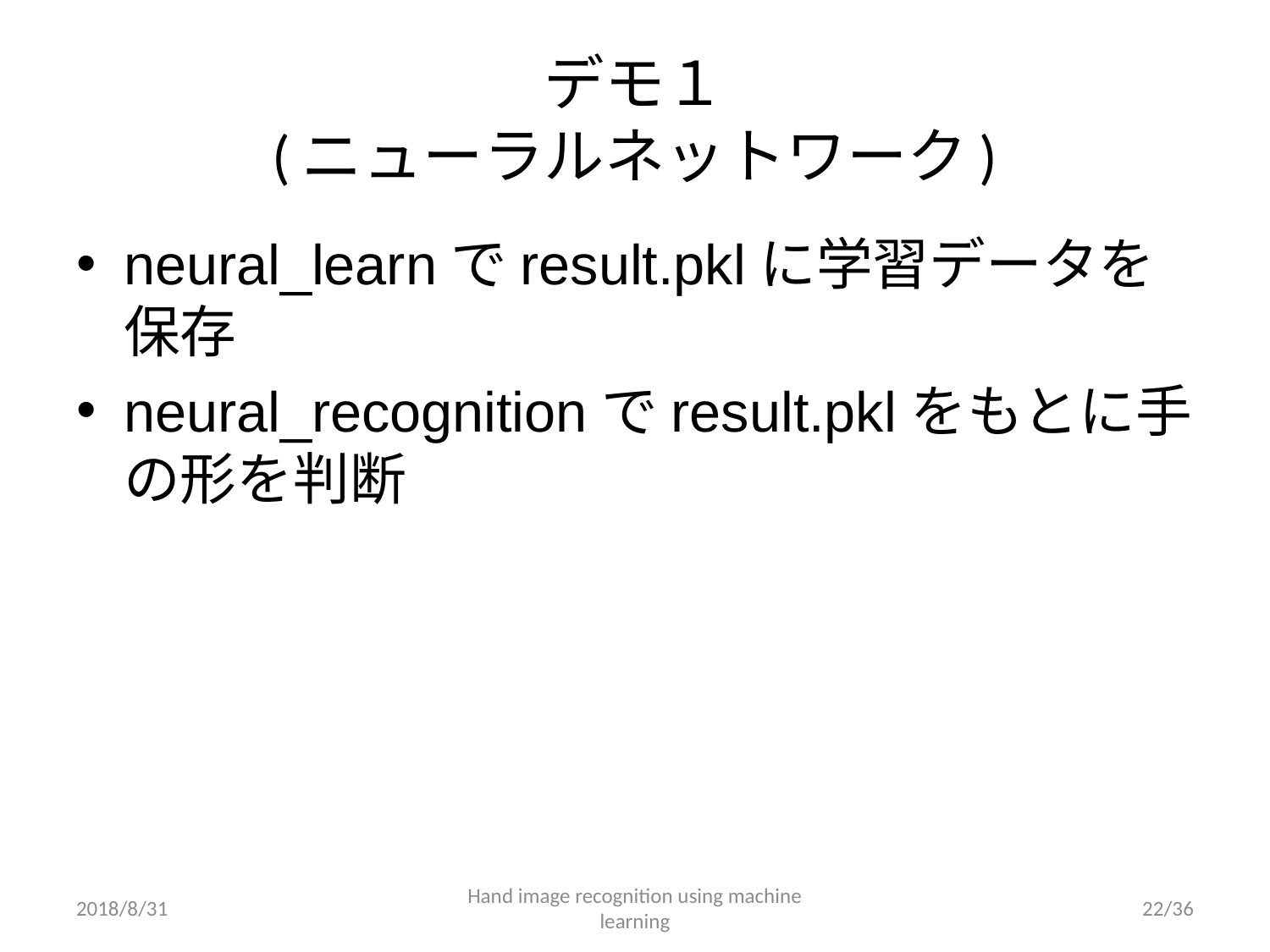

# デモ１ (ニューラルネットワーク)
neural_learnでresult.pklに学習データを保存
neural_recognitionでresult.pklをもとに手の形を判断
2018/8/31
Hand image recognition using machine learning
22/36